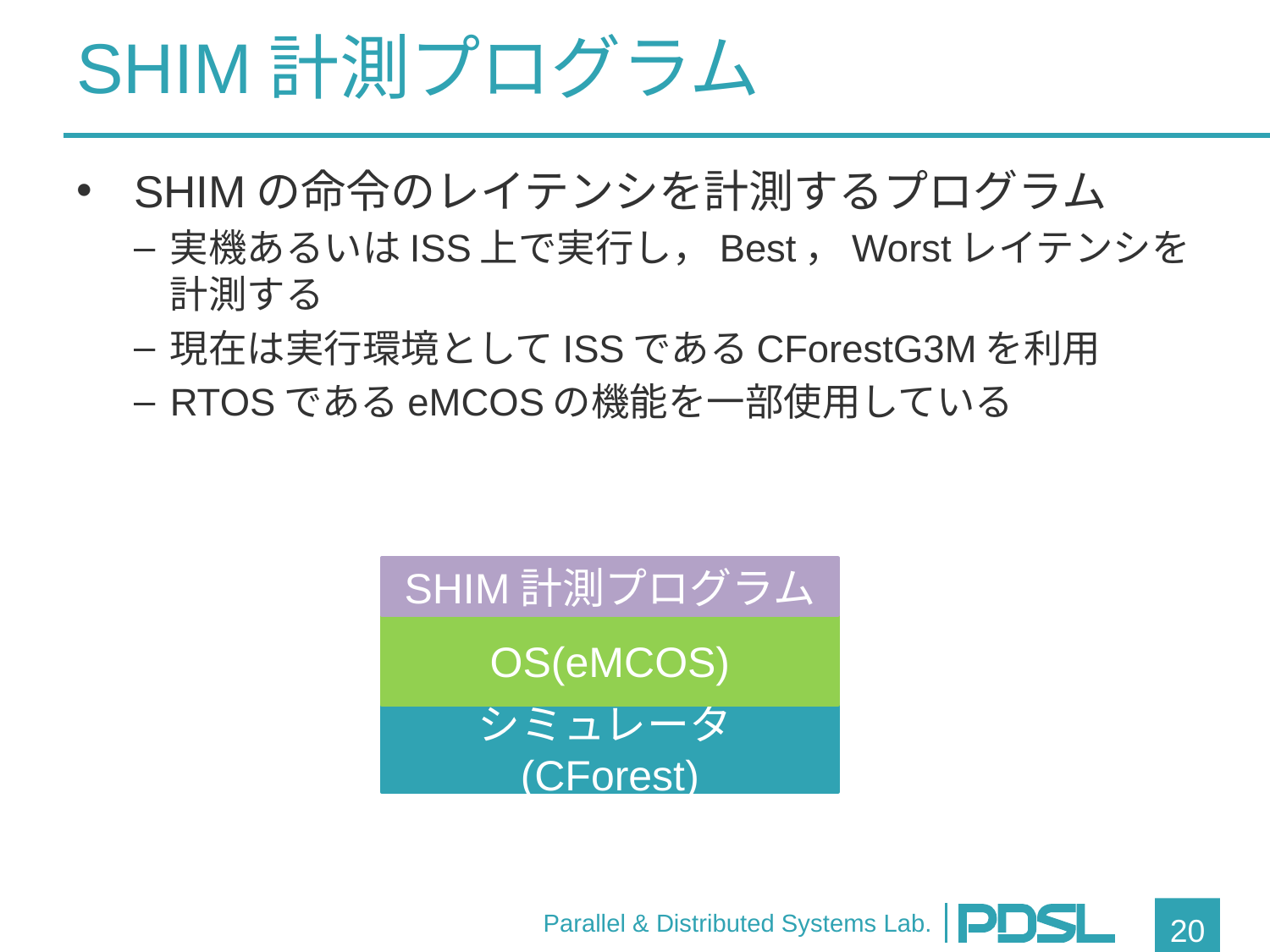

# SHIM計測プログラム
SHIMの命令のレイテンシを計測するプログラム
実機あるいはISS上で実行し，Best，Worstレイテンシを
計測する
現在は実行環境としてISSであるCForestG3Mを利用
RTOSであるeMCOSの機能を一部使用している
SHIM計測プログラム
OS(eMCOS)
シミュレータ(CForest)